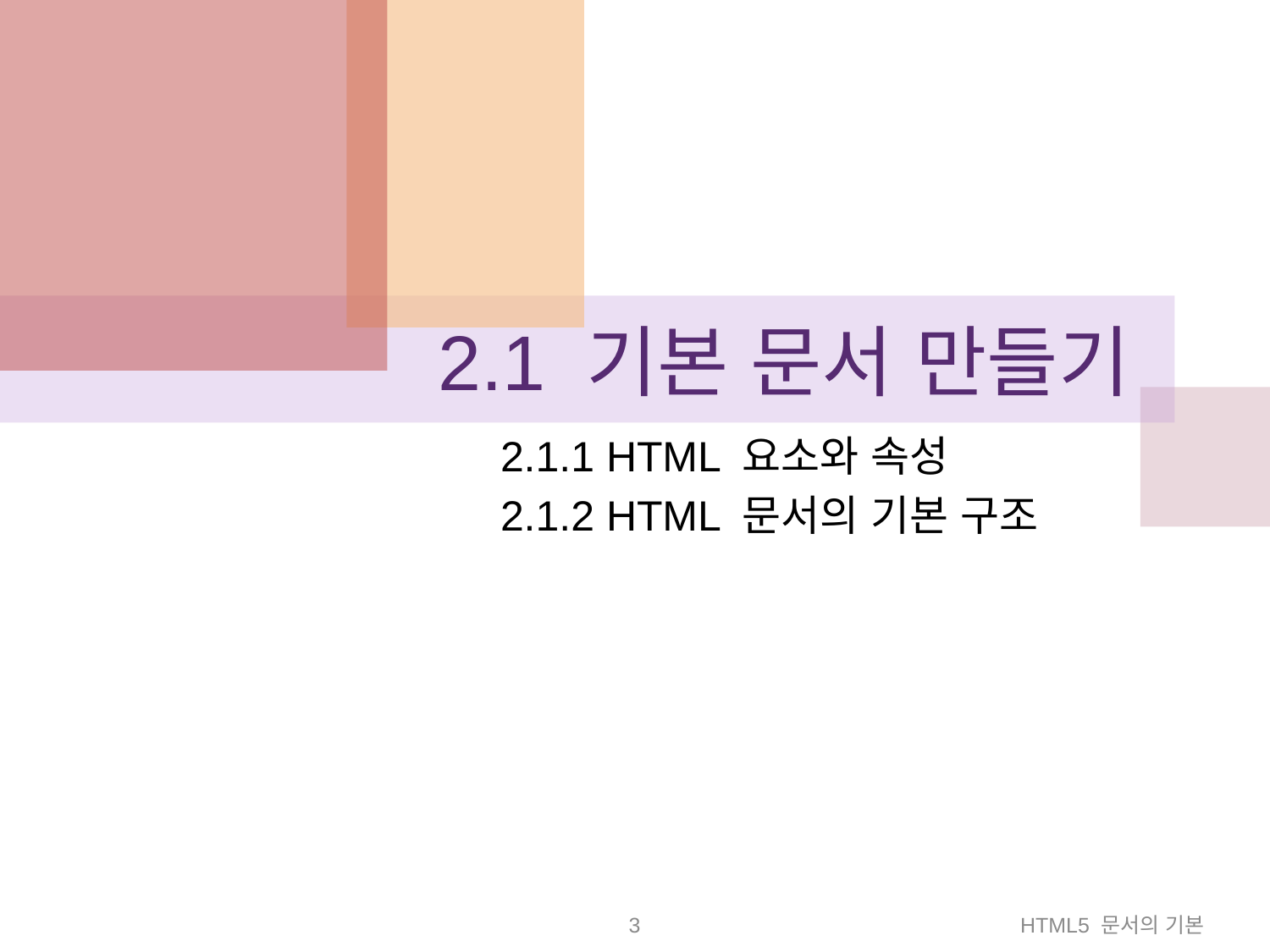

# 2.1 기본 문서 만들기
2.1.1 HTML 요소와 속성
2.1.2 HTML 문서의 기본 구조
3
HTML5 문서의 기본